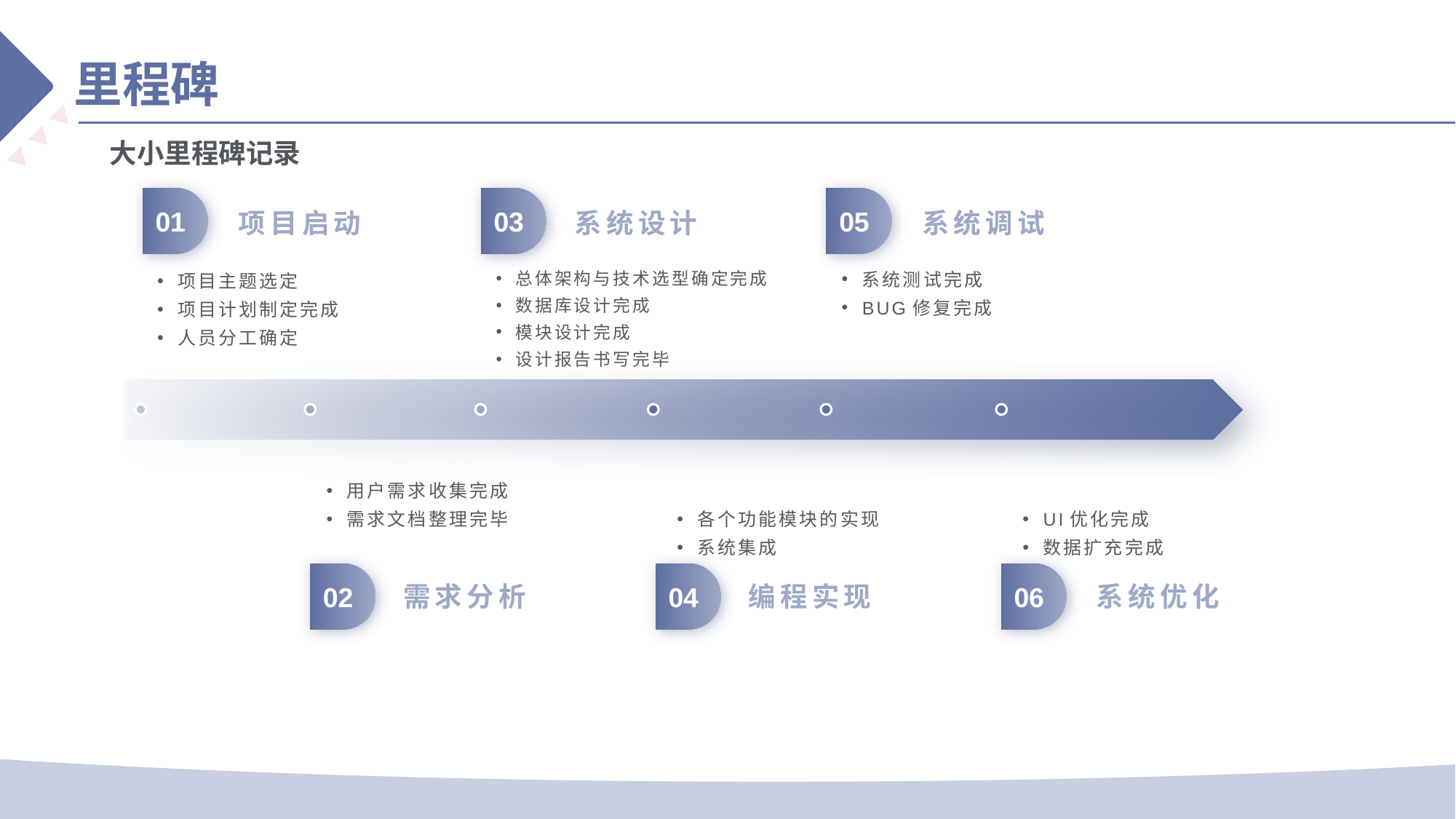

里程碑
项目启动
系统设计
系统调试
大小里程碑记录
01

03

05

总体架构与技术选型确定完成
数据库设计完成
模块设计完成
设计报告书写完毕
系统测试完成
BUG修复完成
项目主题选定
项目计划制定完成
人员分工确定

用户需求收集完成
需求文档整理完毕

各个功能模块的实现
系统集成
UI优化完成
数据扩充完成
02

04

06

需求分析

编程实现
系统优化